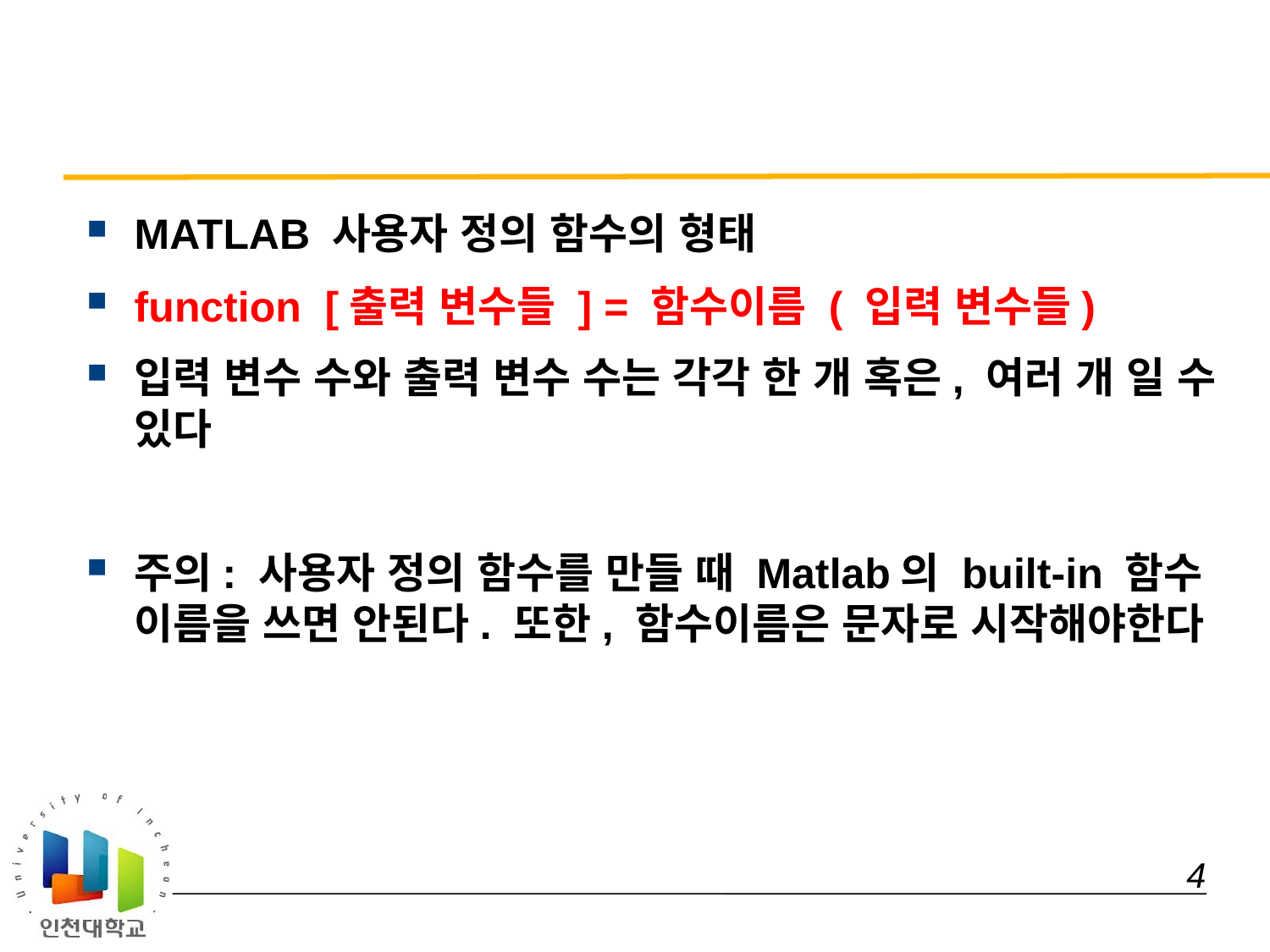

#
MATLAB 사용자 정의 함수의 형태
function  [출력 변수들 ] = 함수이름 ( 입력 변수들)
입력 변수 수와 출력 변수 수는 각각 한 개 혹은, 여러 개 일 수 있다

주의: 사용자 정의 함수를 만들 때 Matlab의 built-in 함수 이름을 쓰면 안된다. 또한, 함수이름은 문자로 시작해야한다

 4